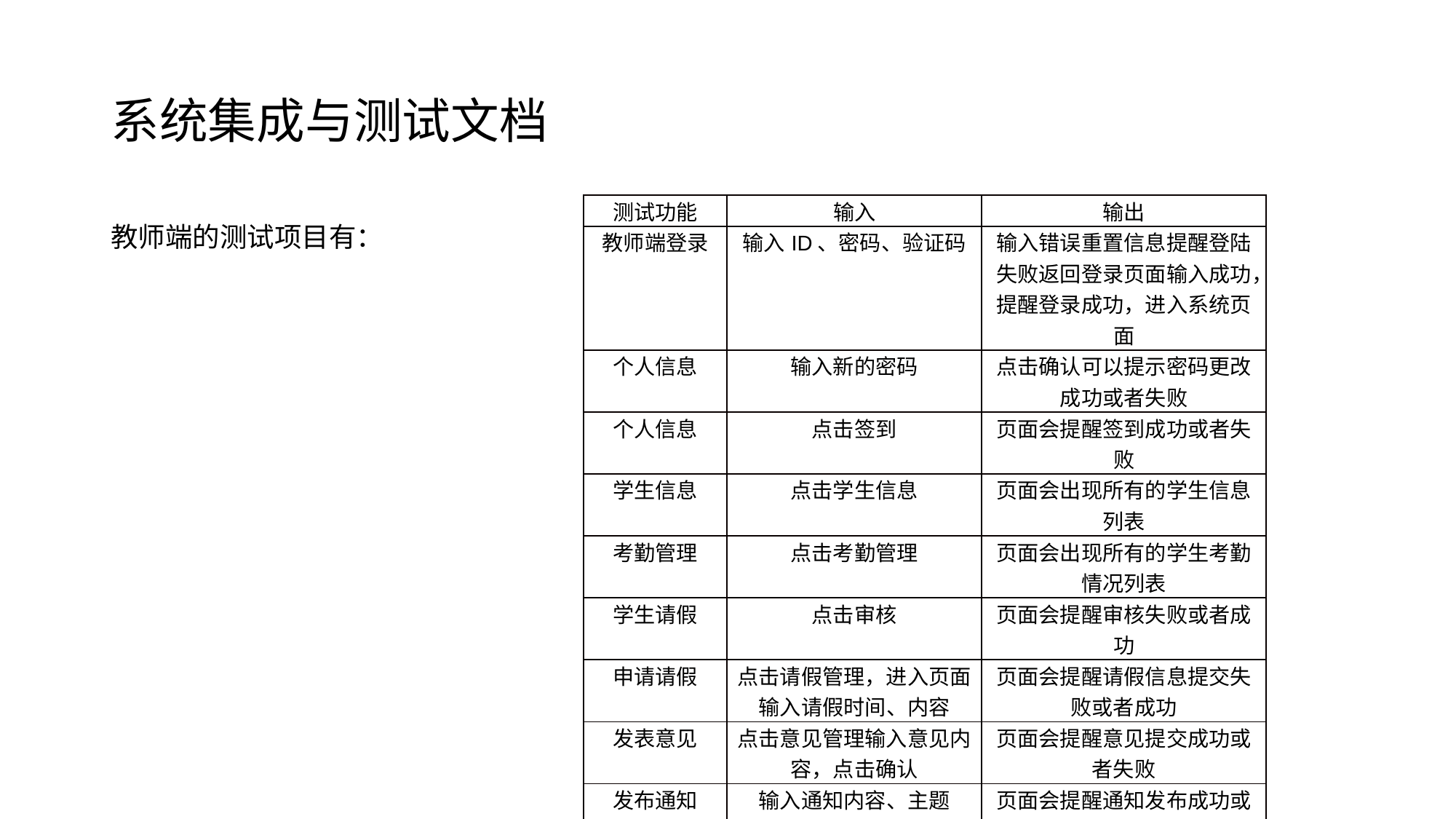

# 系统集成与测试文档
| 测试功能 | 输入 | 输出 |
| --- | --- | --- |
| 教师端登录 | 输入ID、密码、验证码 | 输入错误重置信息提醒登陆失败返回登录页面输入成功，提醒登录成功，进入系统页面 |
| 个人信息 | 输入新的密码 | 点击确认可以提示密码更改成功或者失败 |
| 个人信息 | 点击签到 | 页面会提醒签到成功或者失败 |
| 学生信息 | 点击学生信息 | 页面会出现所有的学生信息列表 |
| 考勤管理 | 点击考勤管理 | 页面会出现所有的学生考勤情况列表 |
| 学生请假 | 点击审核 | 页面会提醒审核失败或者成功 |
| 申请请假 | 点击请假管理，进入页面输入请假时间、内容 | 页面会提醒请假信息提交失败或者成功 |
| 发表意见 | 点击意见管理输入意见内容，点击确认 | 页面会提醒意见提交成功或者失败 |
| 发布通知 | 输入通知内容、主题 | 页面会提醒通知发布成功或者失败 |
教师端的测试项目有：